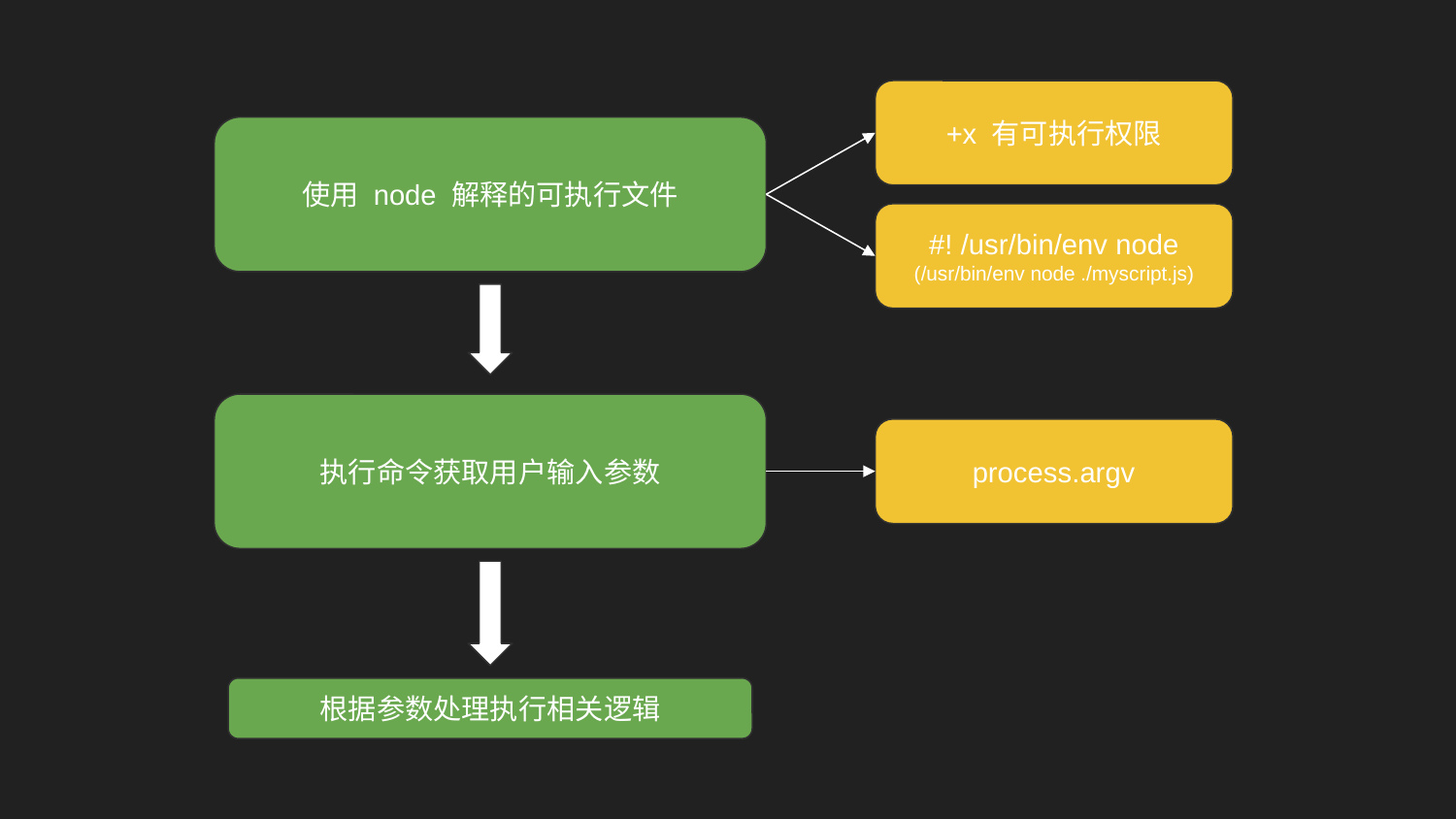

+x 有可执行权限
使用 node 解释的可执行文件
#! /usr/bin/env node
(/usr/bin/env node ./myscript.js)

执行命令获取用户输入参数
process.argv

根据参数处理执行相关逻辑